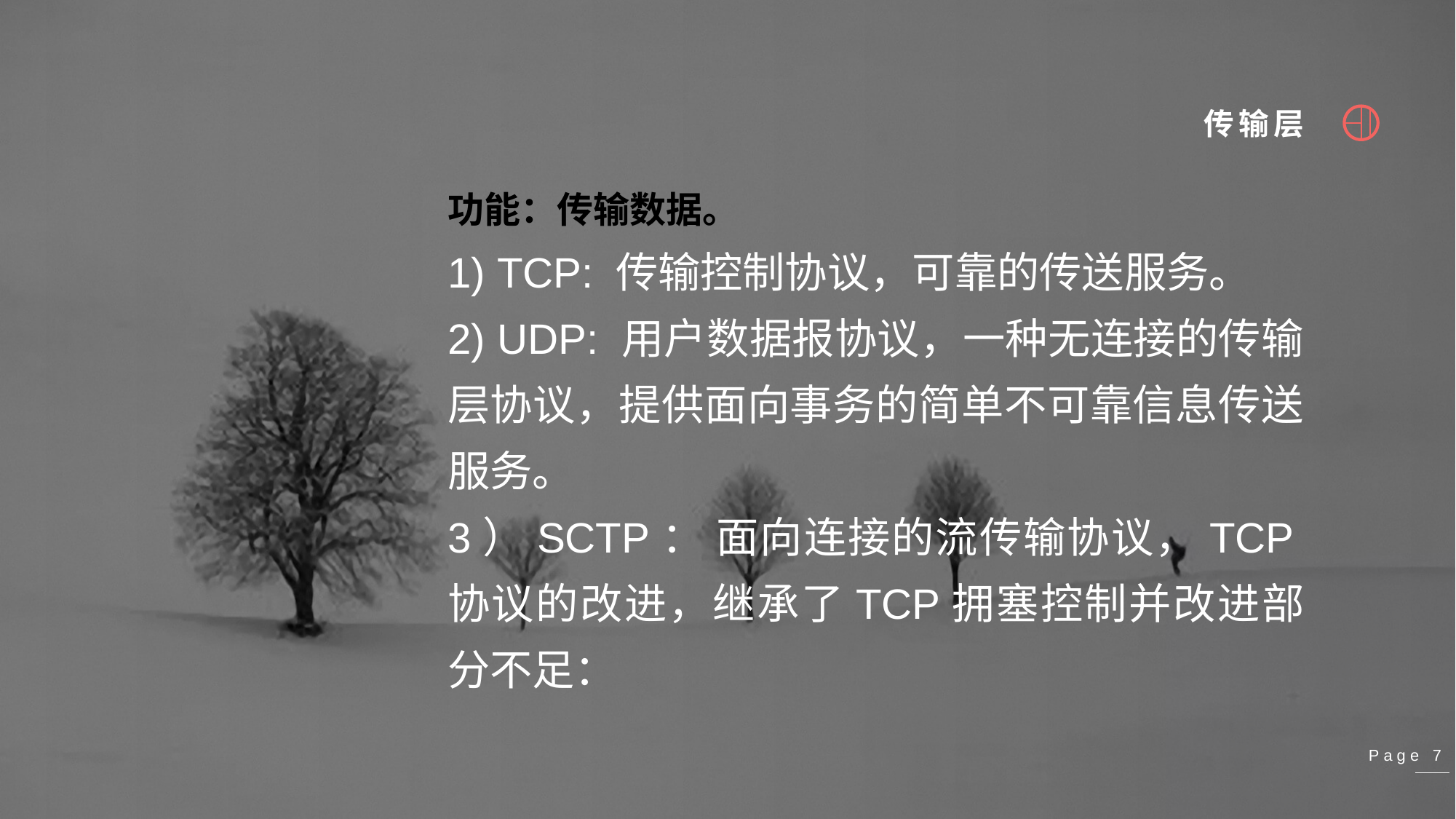

传输层

功能：传输数据。
1) TCP: 传输控制协议，可靠的传送服务。
2) UDP: 用户数据报协议，一种无连接的传输层协议，提供面向事务的简单不可靠信息传送服务。
3）SCTP： 面向连接的流传输协议，TCP协议的改进，继承了TCP拥塞控制并改进部分不足：

Page 7